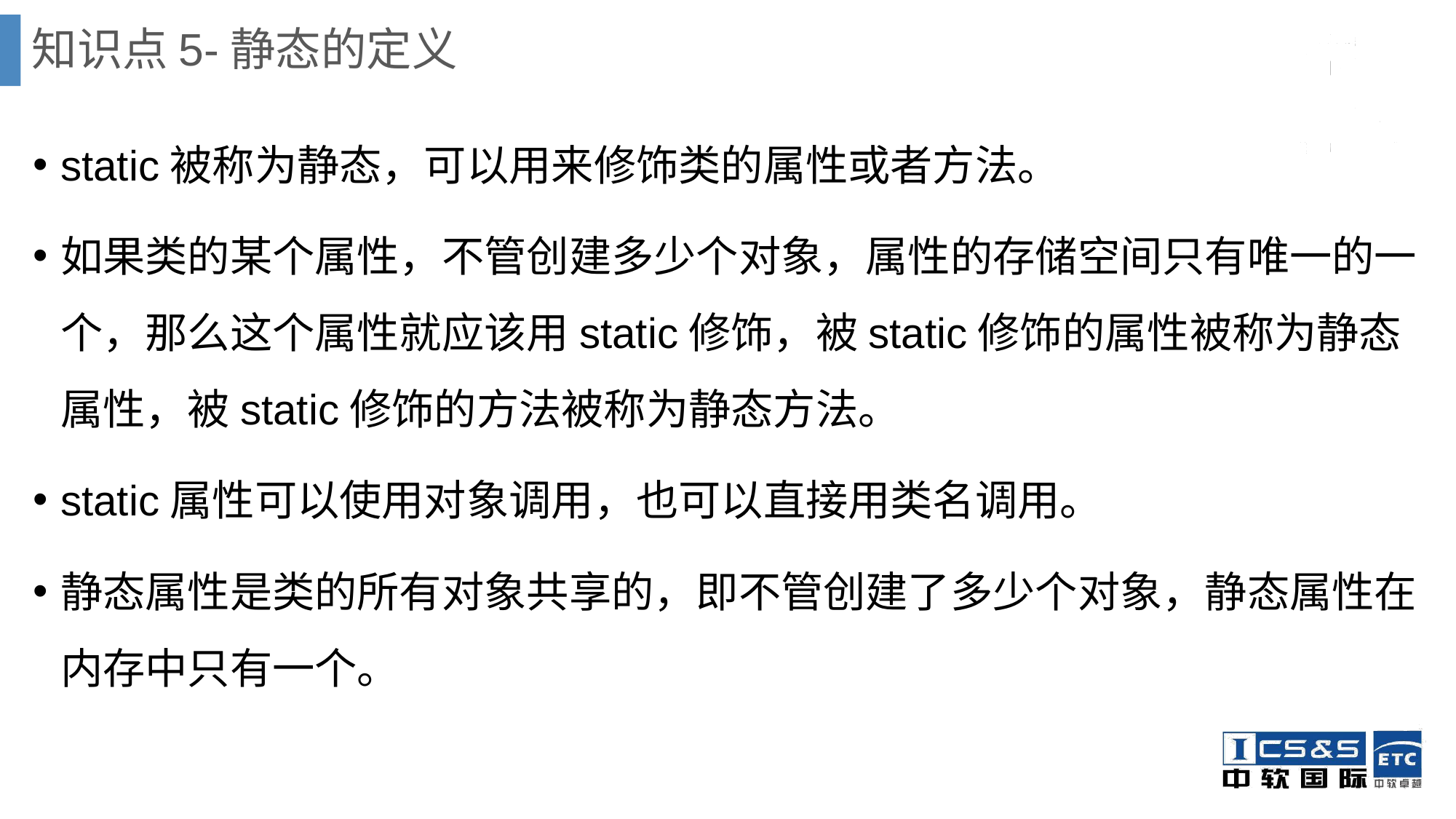

# 知识点5-静态的定义
static被称为静态，可以用来修饰类的属性或者方法。
如果类的某个属性，不管创建多少个对象，属性的存储空间只有唯一的一个，那么这个属性就应该用static修饰，被static修饰的属性被称为静态属性，被static修饰的方法被称为静态方法。
static属性可以使用对象调用，也可以直接用类名调用。
静态属性是类的所有对象共享的，即不管创建了多少个对象，静态属性在内存中只有一个。